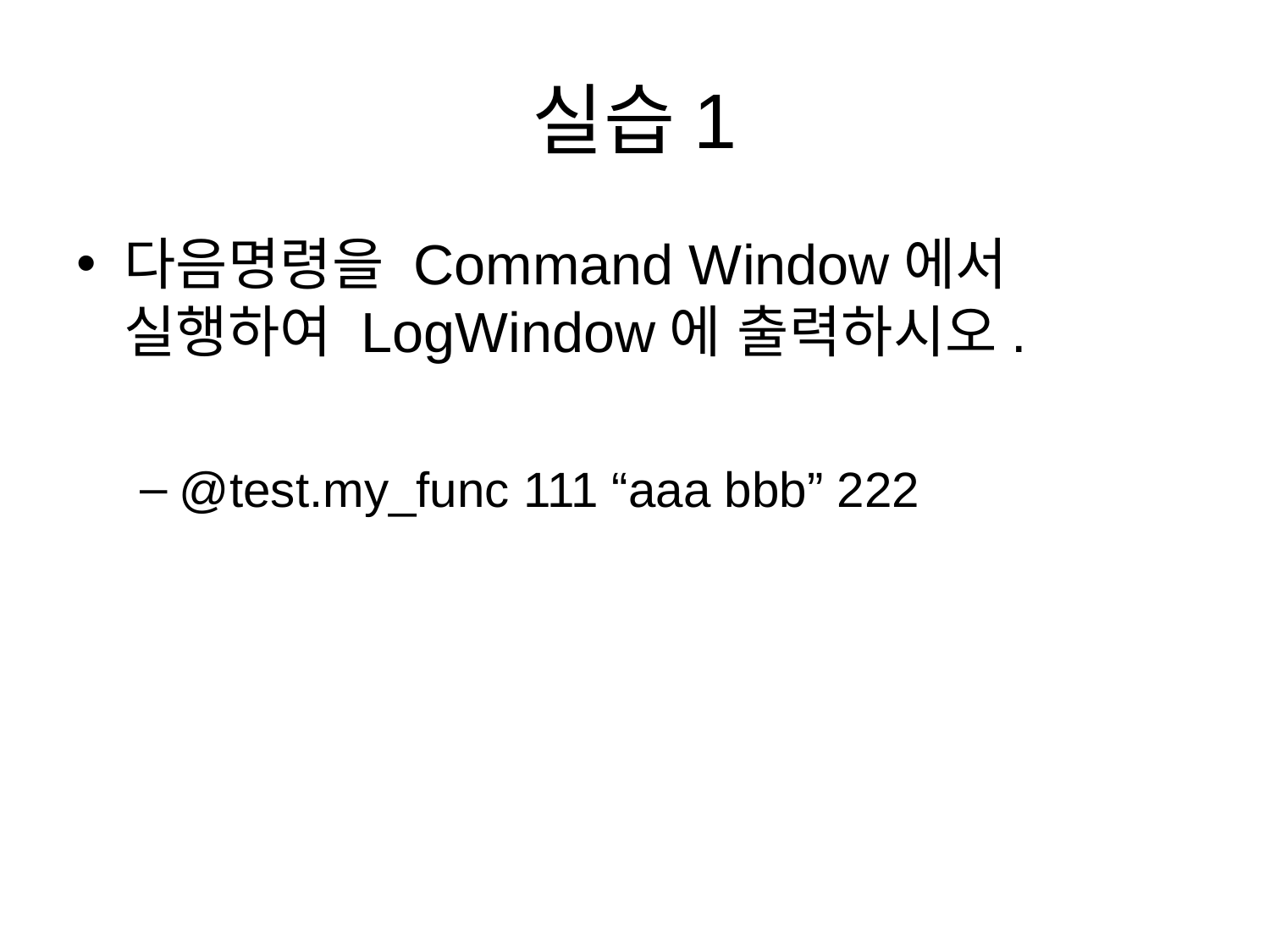

# 실습1
다음명령을 Command Window에서 실행하여 LogWindow에 출력하시오.

@test.my_func 111 “aaa bbb” 222